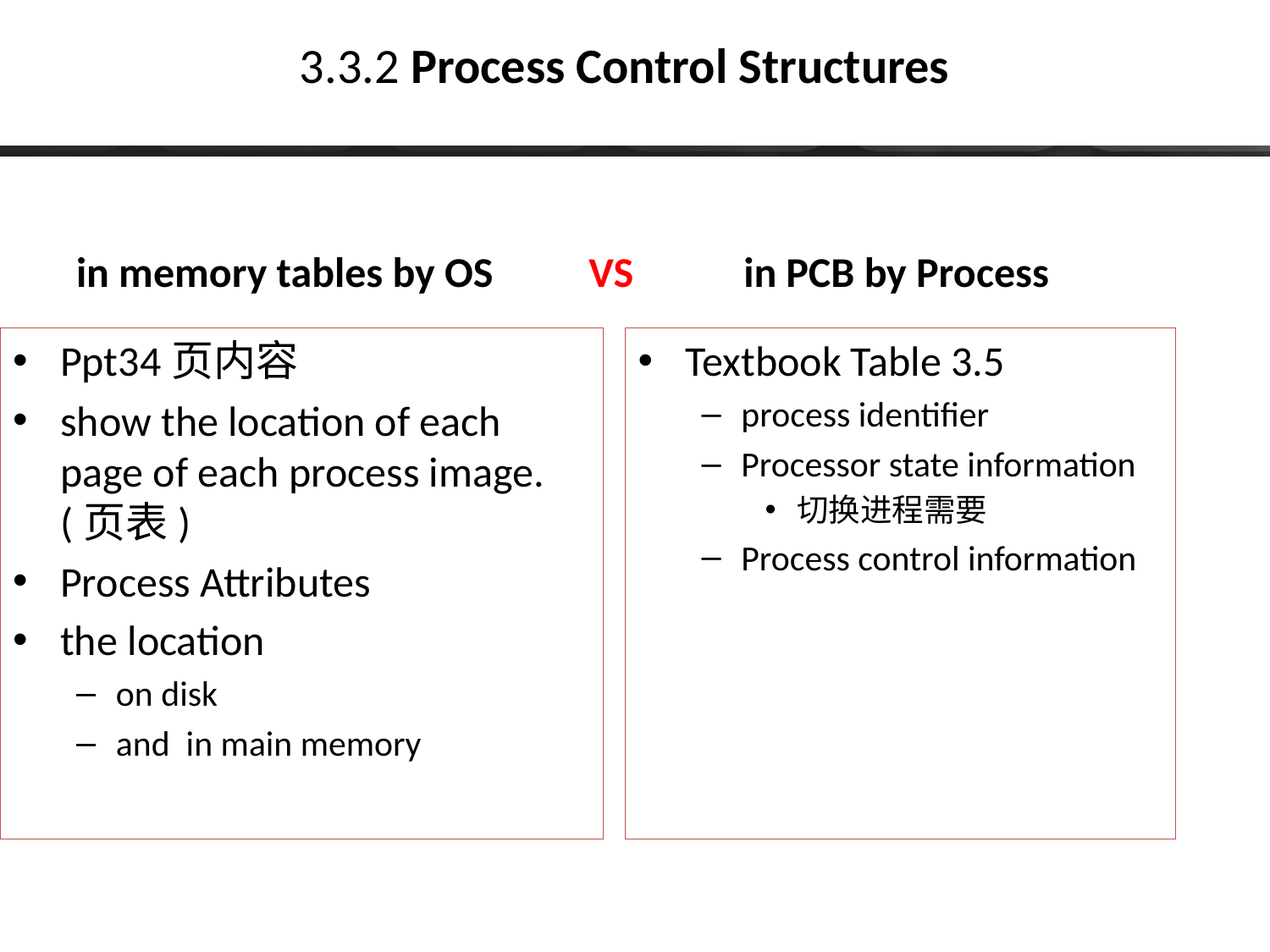

# 3.3.2 Process Control Structures
in memory tables by OS          VS
         in PCB by Process
Ppt34页内容
show the location of each page of each process image.(页表)
Process Attributes
the location
on disk
and  in main memory

Textbook Table 3.5
process identifier
Processor state information
切换进程需要
Process control information